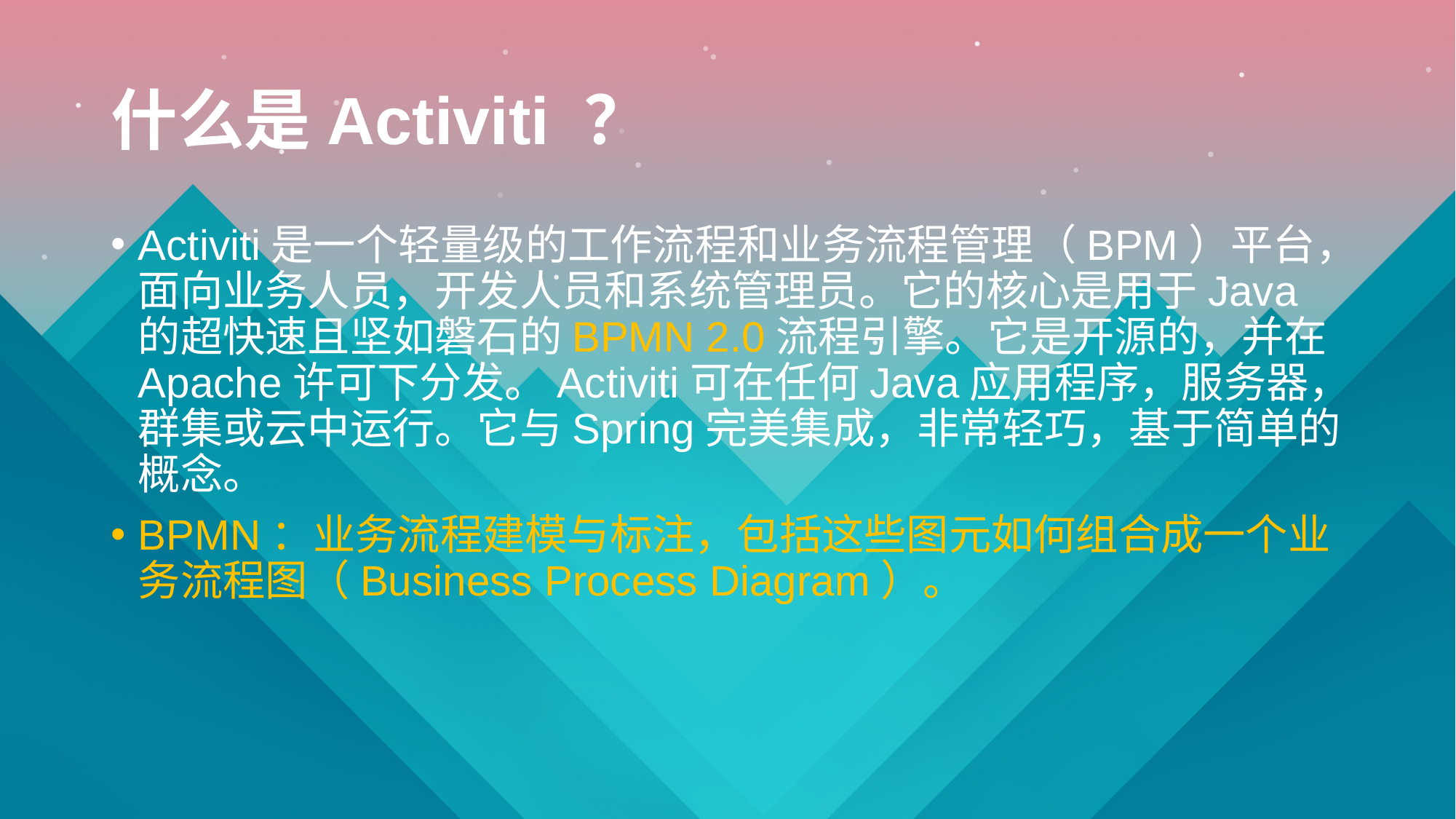

# 什么是Activiti ？
Activiti是一个轻量级的工作流程和业务流程管理（BPM）平台，面向业务人员，开发人员和系统管理员。它的核心是用于Java的超快速且坚如磐石的BPMN 2.0流程引擎。它是开源的，并在Apache许可下分发。Activiti可在任何Java应用程序，服务器，群集或云中运行。它与Spring完美集成，非常轻巧，基于简单的概念。
BPMN：业务流程建模与标注，包括这些图元如何组合成一个业务流程图（Business Process Diagram）。